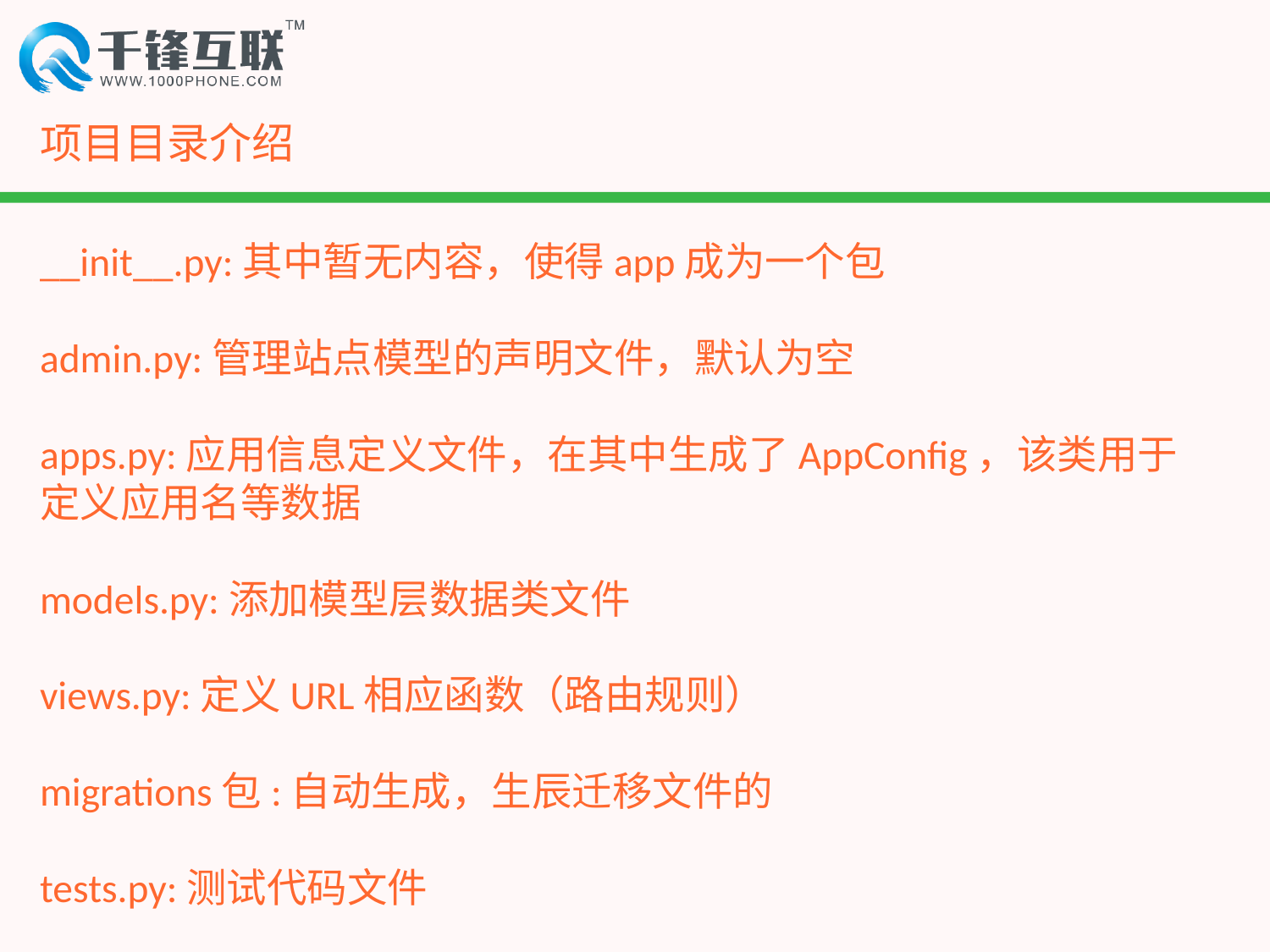

# 项目目录介绍
__init__.py:其中暂无内容，使得app成为一个包

admin.py:管理站点模型的声明文件，默认为空

apps.py:应用信息定义文件，在其中生成了AppConfig，该类用于定义应用名等数据

models.py:添加模型层数据类文件

views.py:定义URL相应函数（路由规则）

migrations包:自动生成，生辰迁移文件的

tests.py:测试代码文件